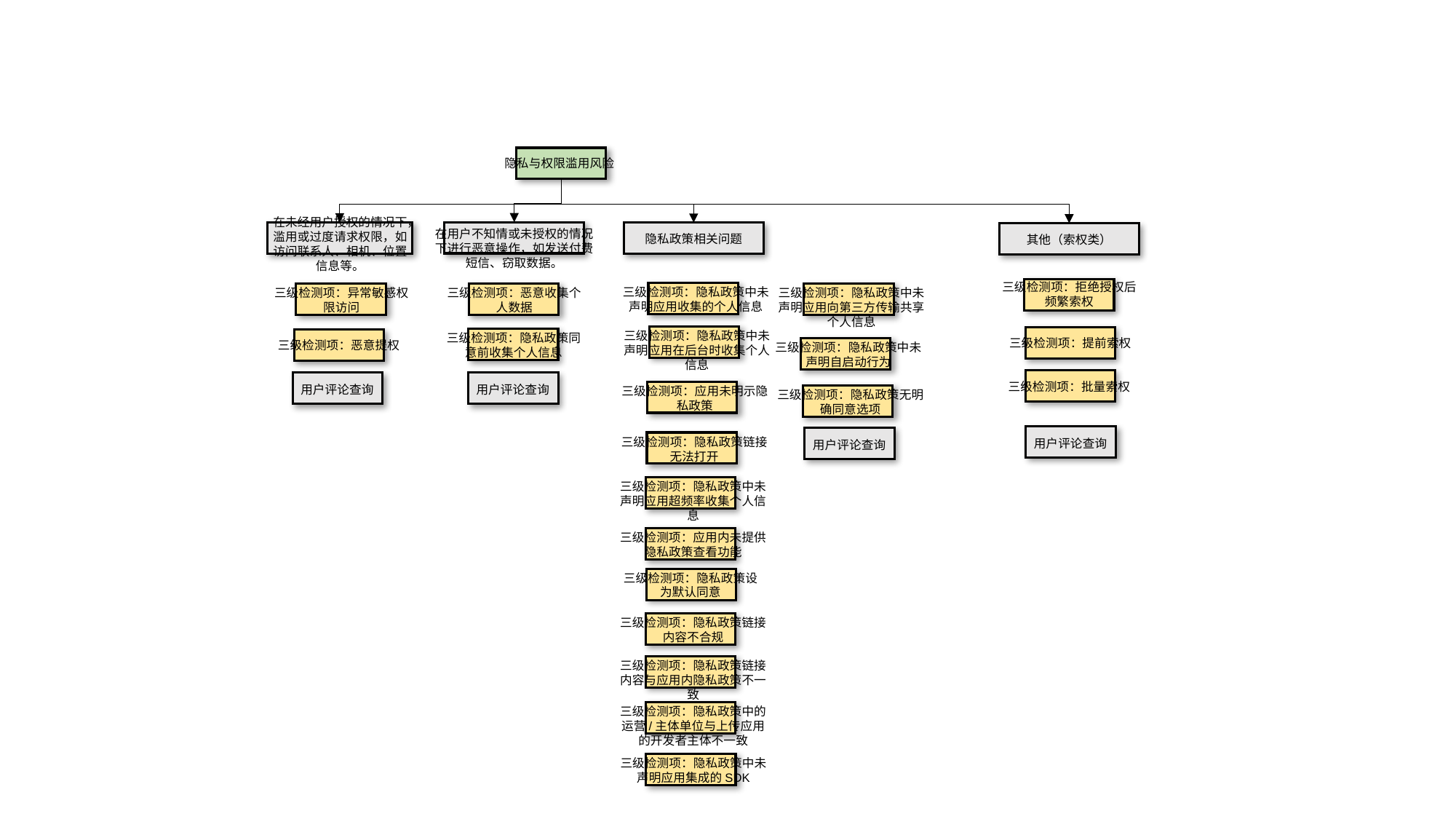

隐私与权限滥用风险
在未经用户授权的情况下，滥用或过度请求权限，如访问联系人、相机、位置信息等。
在用户不知情或未授权的情况下进行恶意操作，如发送付费短信、窃取数据。

隐私政策相关问题

其他（索权类）
三级检测项：拒绝授权后频繁索权

三级检测项：隐私政策中未声明应用收集的个人信息

三级检测项：隐私政策中未声明应用向第三方传输共享个人信息

三级检测项：异常敏感权限访问

三级检测项：恶意收集个人数据

三级检测项：隐私政策中未声明应用在后台时收集个人信息

三级检测项：隐私政策同意前收集个人信息

三级检测项：提前索权

三级检测项：恶意提权
三级检测项：隐私政策中未声明自启动行为

三级检测项：批量索权

用户评论查询

用户评论查询
三级检测项：应用未明示隐私政策

三级检测项：隐私政策无明确同意选项

用户评论查询

用户评论查询
三级检测项：隐私政策链接无法打开

三级检测项：隐私政策中未声明应用超频率收集个人信息

三级检测项：应用内未提供隐私政策查看功能

三级检测项：隐私政策设为默认同意

三级检测项：隐私政策链接内容不合规

三级检测项：隐私政策链接内容与应用内隐私政策不一致

三级检测项：隐私政策中的运营/主体单位与上传应用的开发者主体不一致

三级检测项：隐私政策中未声明应用集成的SDK